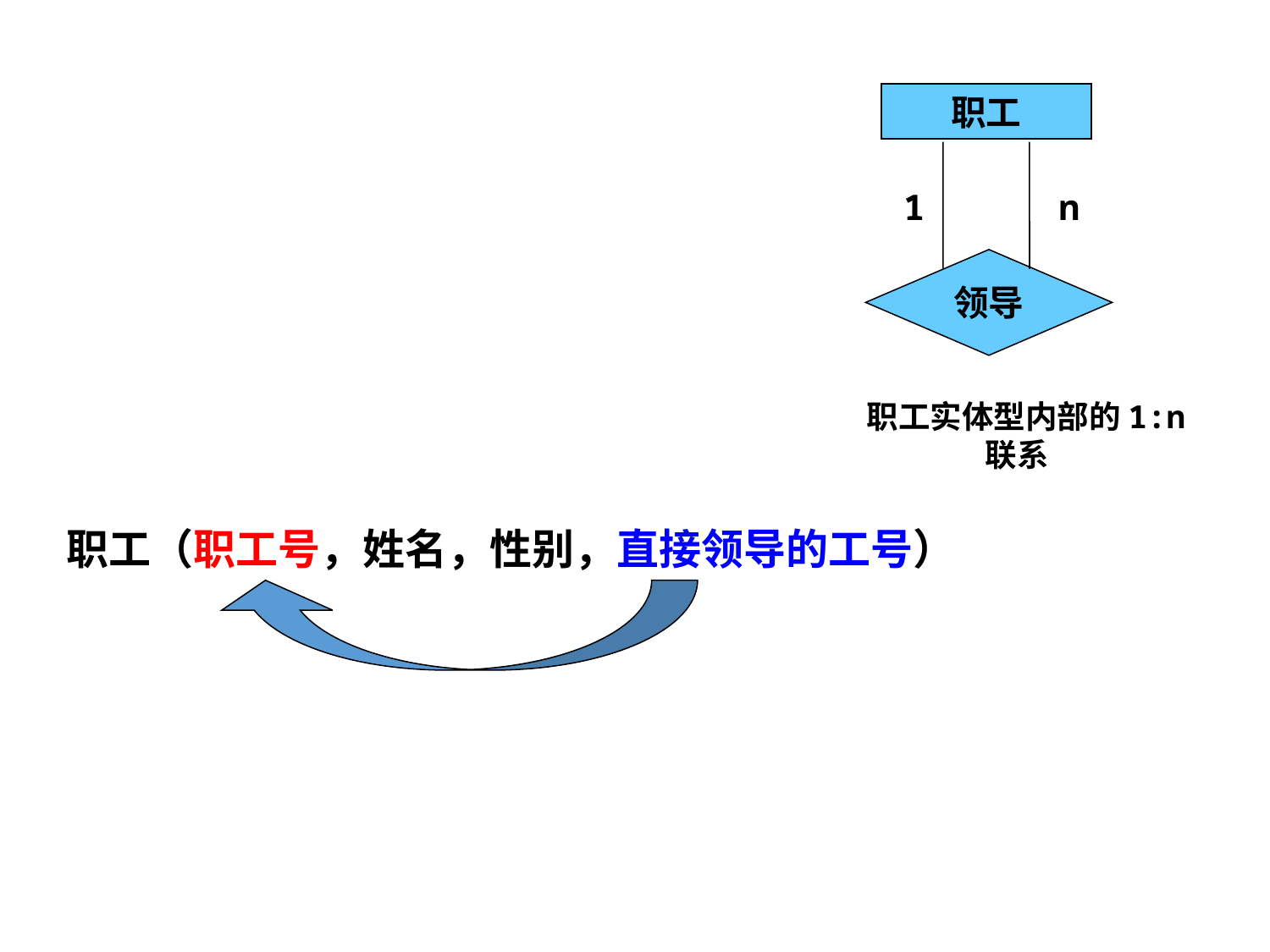

职工

1
n
领导
  职工实体型内部的1:n联系
外码引用例3

职工（职工号，姓名，性别，直接领导的工号）